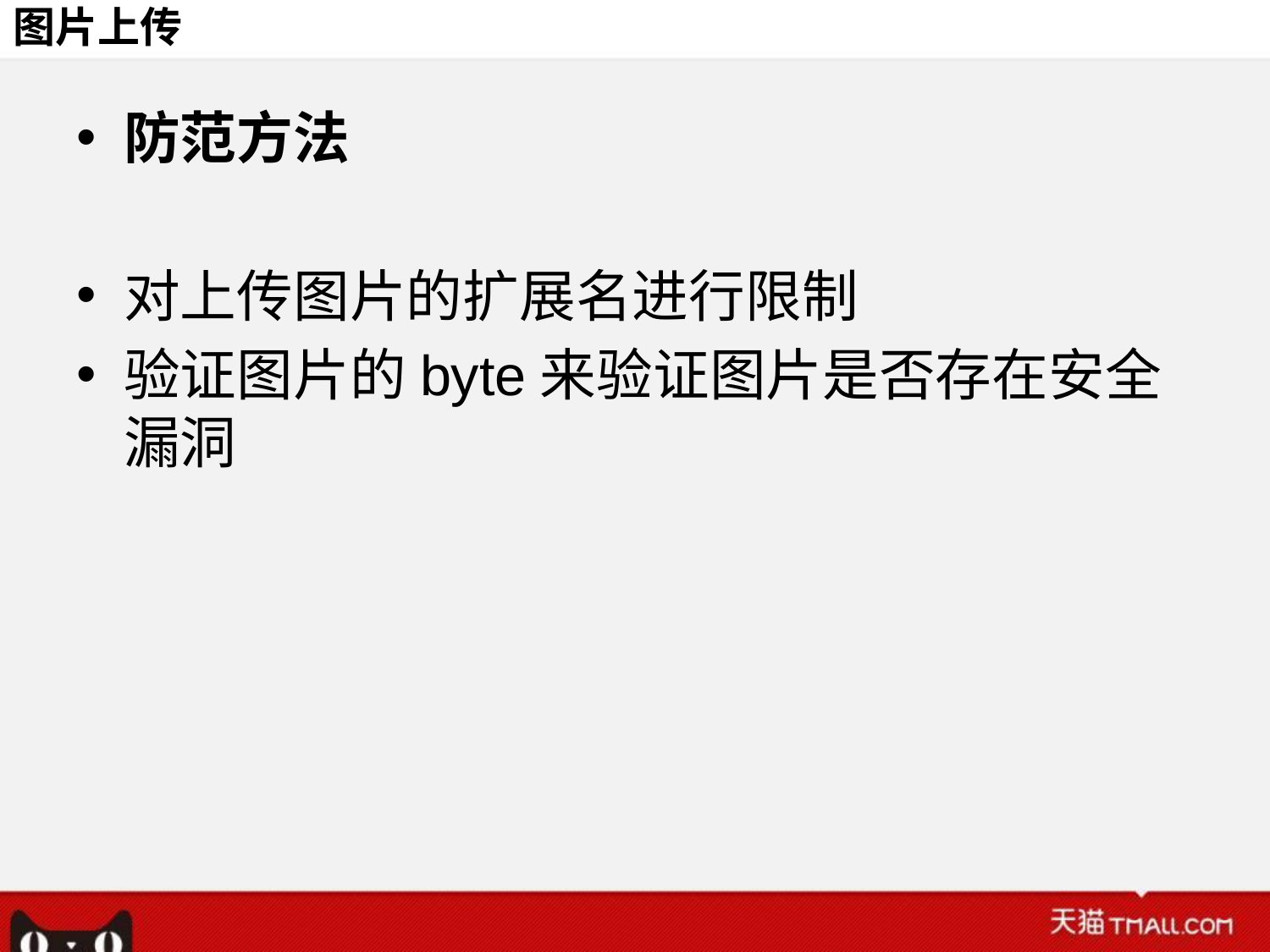

# 图片上传
防范方法

对上传图片的扩展名进行限制
验证图片的byte来验证图片是否存在安全漏洞